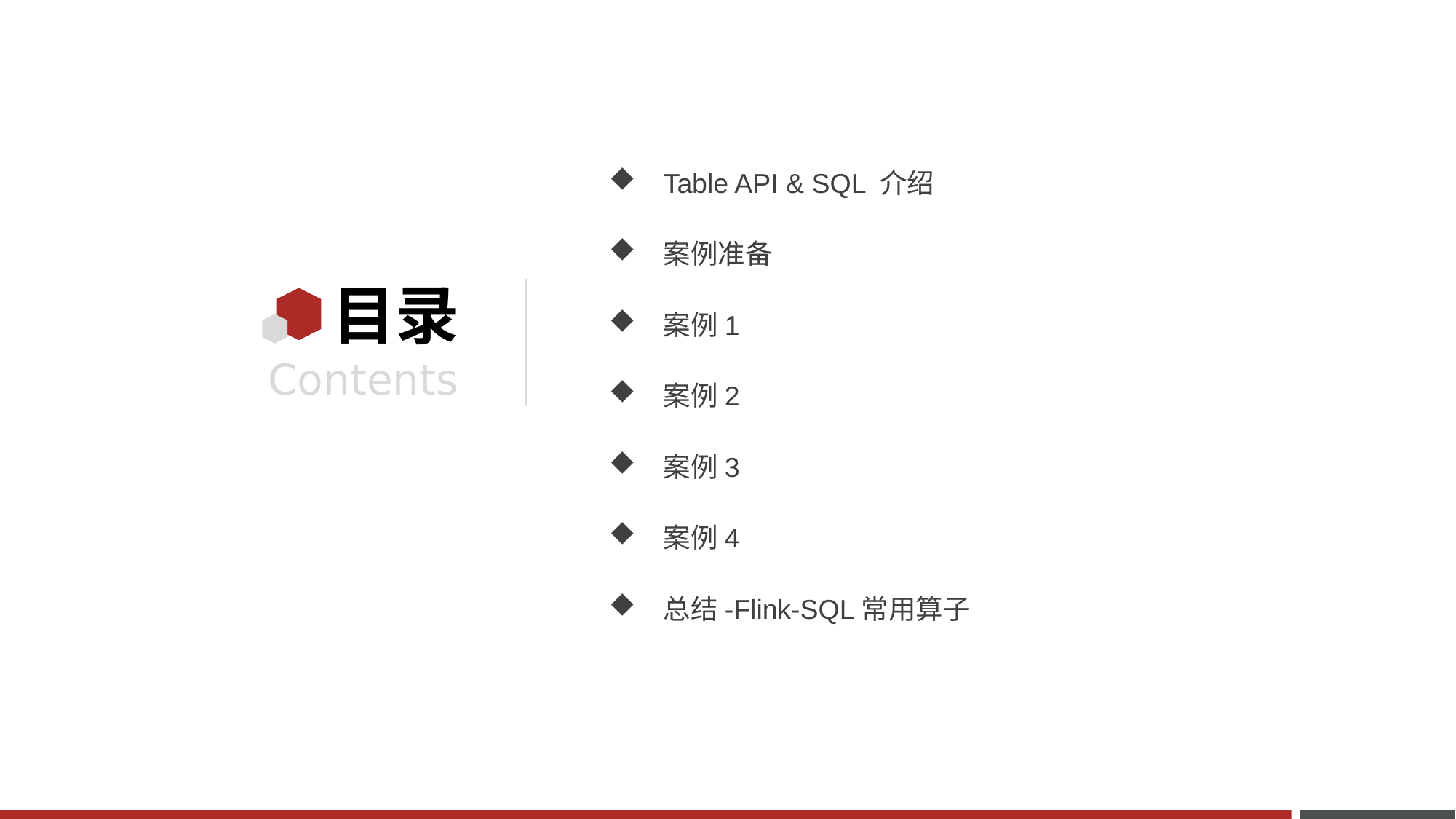

Table API & SQL 介绍
案例准备
案例1
案例2
案例3
案例4
总结-Flink-SQL常用算子